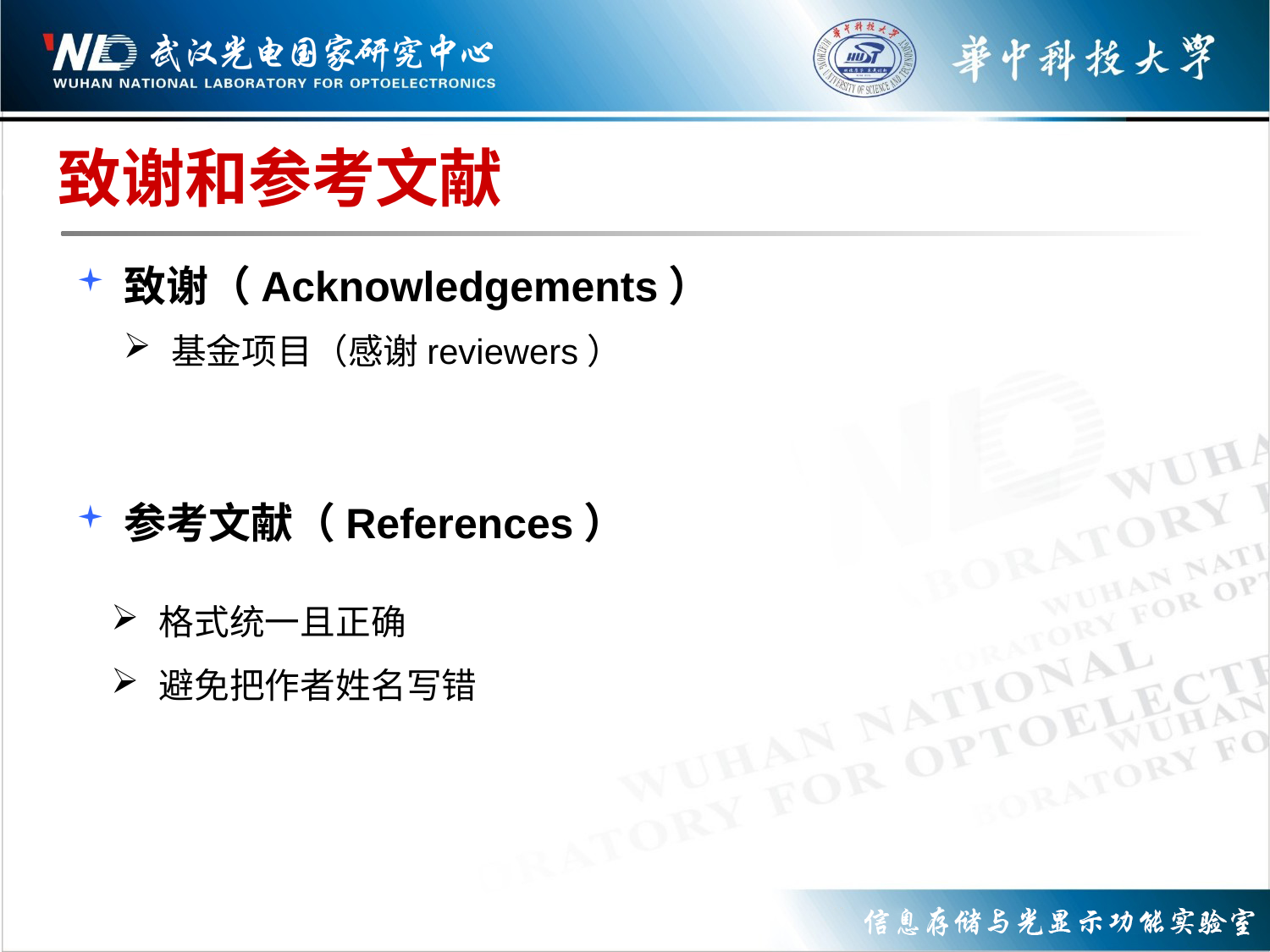

# 致谢和参考文献

致谢（Acknowledgements）

参考文献（References）

基金项目（感谢reviewers）

格式统一且正确
避免把作者姓名写错